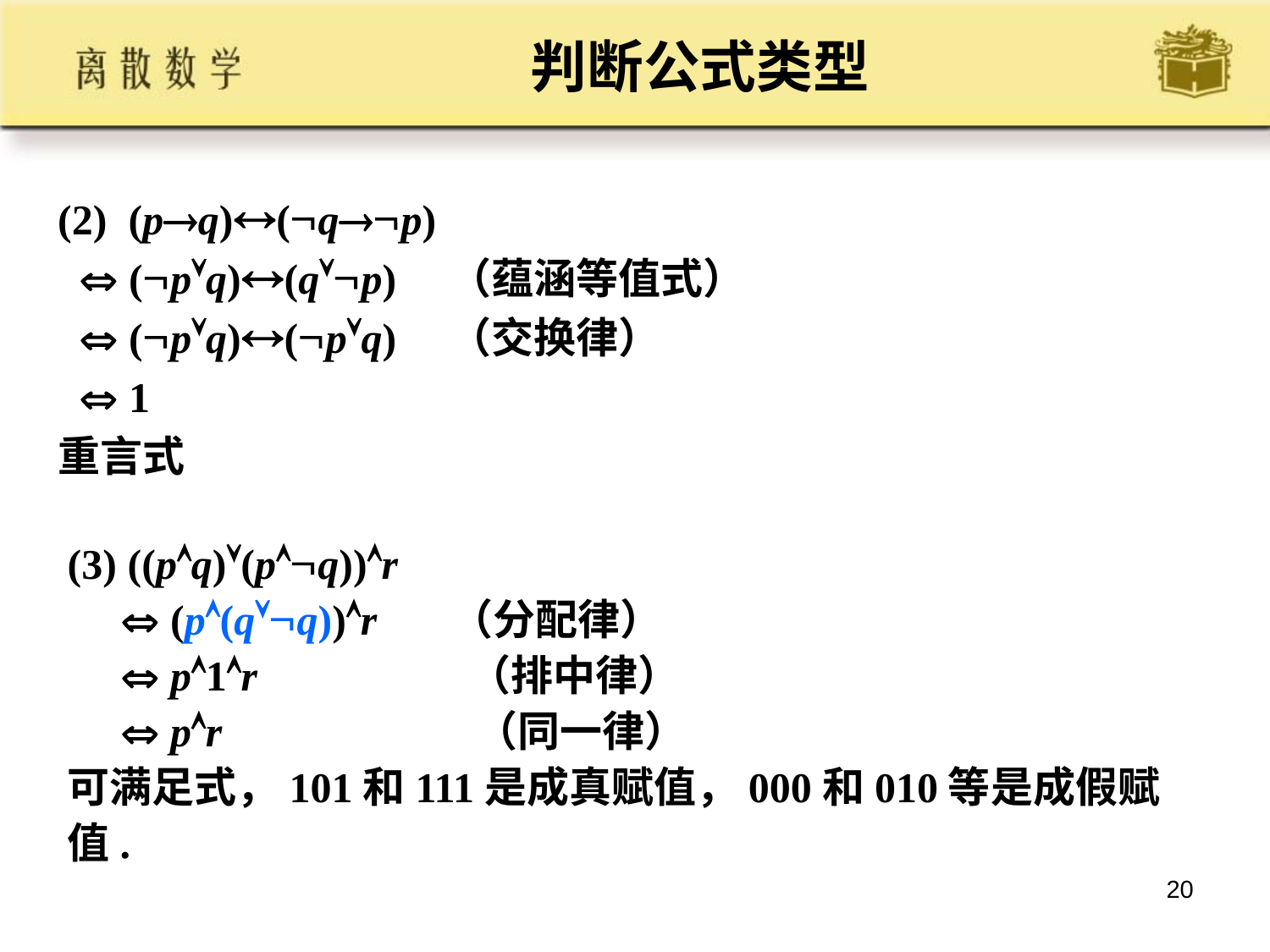

# 判断公式类型
(2)  (p→q)↔(¬q→¬p)
  ⇔ (¬p∨q)↔(q∨¬p)    （蕴涵等值式）
  ⇔ (¬p∨q)↔(¬p∨q)    （交换律）
  ⇔ 1
重言式
(3) ((p∧q)∨(p∧¬q))∧r
     ⇔ (p∧(q∨¬q))∧r      （分配律）
     ⇔ p∧1∧r                   （排中律）
     ⇔ p∧r                       （同一律）
可满足式，101和111是成真赋值，000和010等是成假赋值.
20